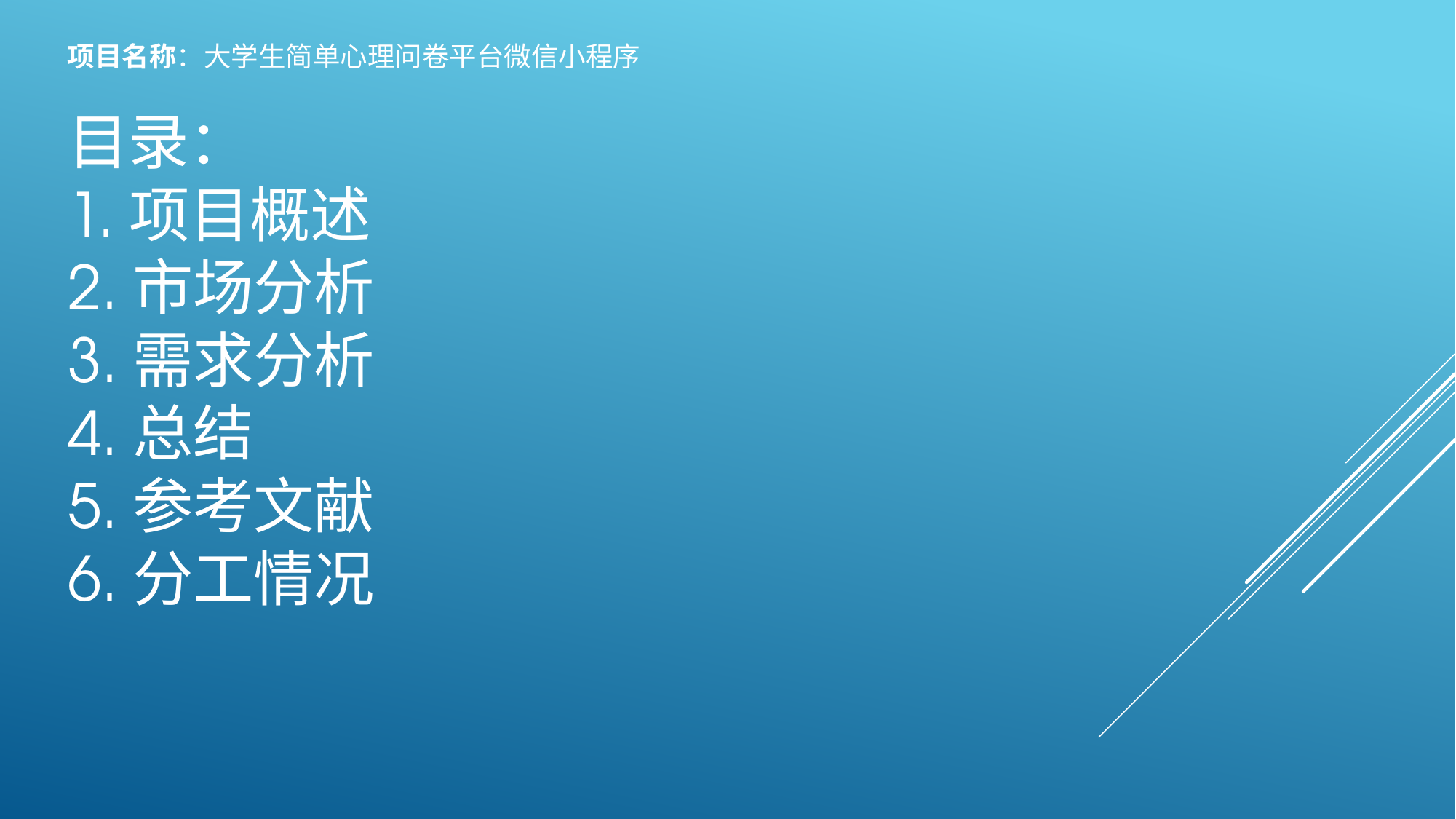

项目名称：大学生简单心理问卷平台微信小程序
目录：
1.项目概述
2.市场分析
3.需求分析
4.总结
5.参考文献
6.分工情况